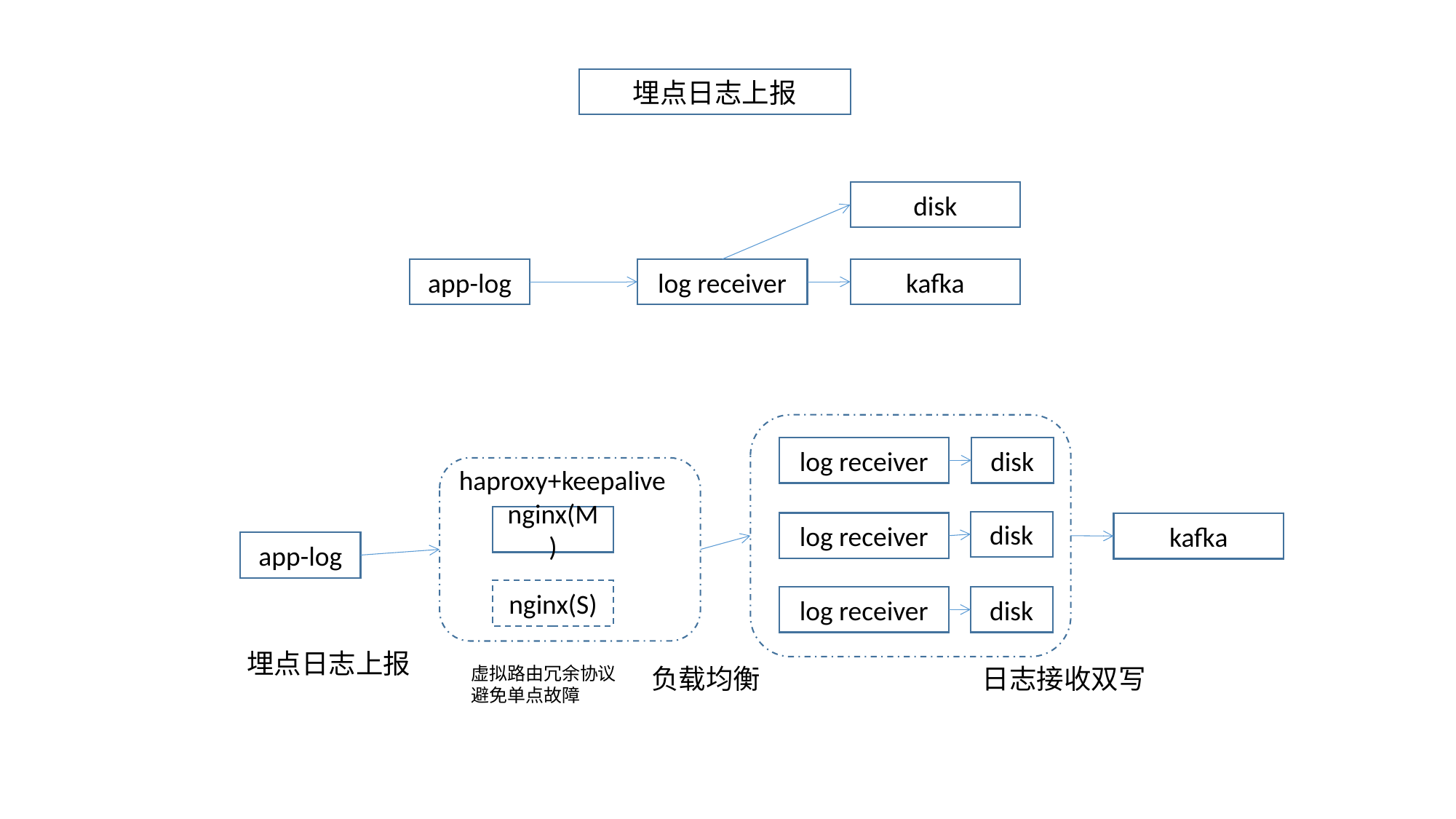

埋点日志上报
disk
app-log
log receiver
kafka

log receiver
disk

nginx(M)
nginx(S)
haproxy+keepalive
disk
log receiver
kafka
app-log
log receiver
disk
埋点日志上报
虚拟路由冗余协议
避免单点故障
负载均衡
日志接收双写